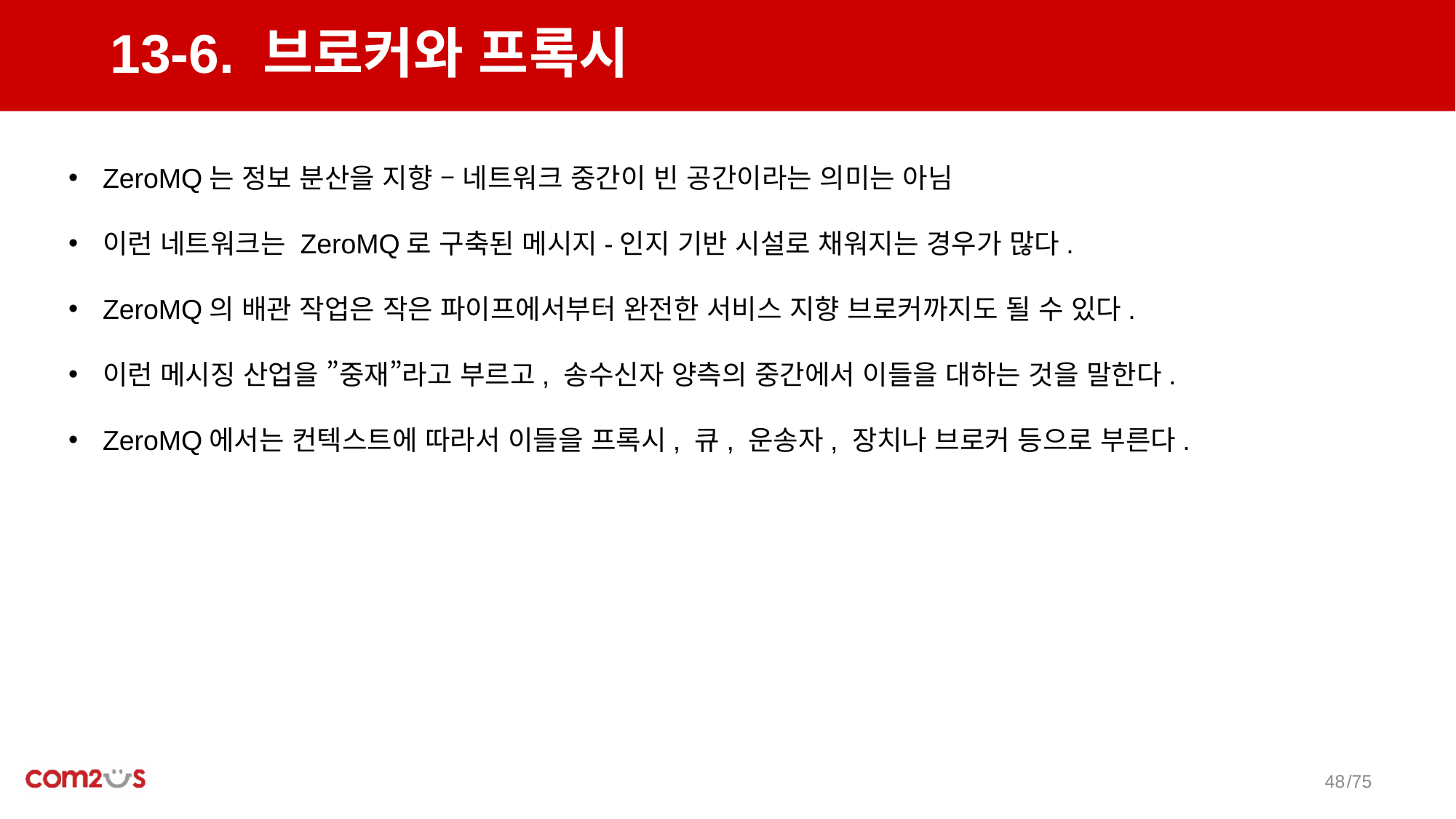

# 13-6. 브로커와 프록시
ZeroMQ는 정보 분산을 지향 – 네트워크 중간이 빈 공간이라는 의미는 아님

이런 네트워크는 ZeroMQ로 구축된 메시지-인지 기반 시설로 채워지는 경우가 많다.

ZeroMQ의 배관 작업은 작은 파이프에서부터 완전한 서비스 지향 브로커까지도 될 수 있다.

이런 메시징 산업을 ”중재”라고 부르고, 송수신자 양측의 중간에서 이들을 대하는 것을 말한다.

ZeroMQ에서는 컨텍스트에 따라서 이들을 프록시, 큐, 운송자, 장치나 브로커 등으로 부른다.

48